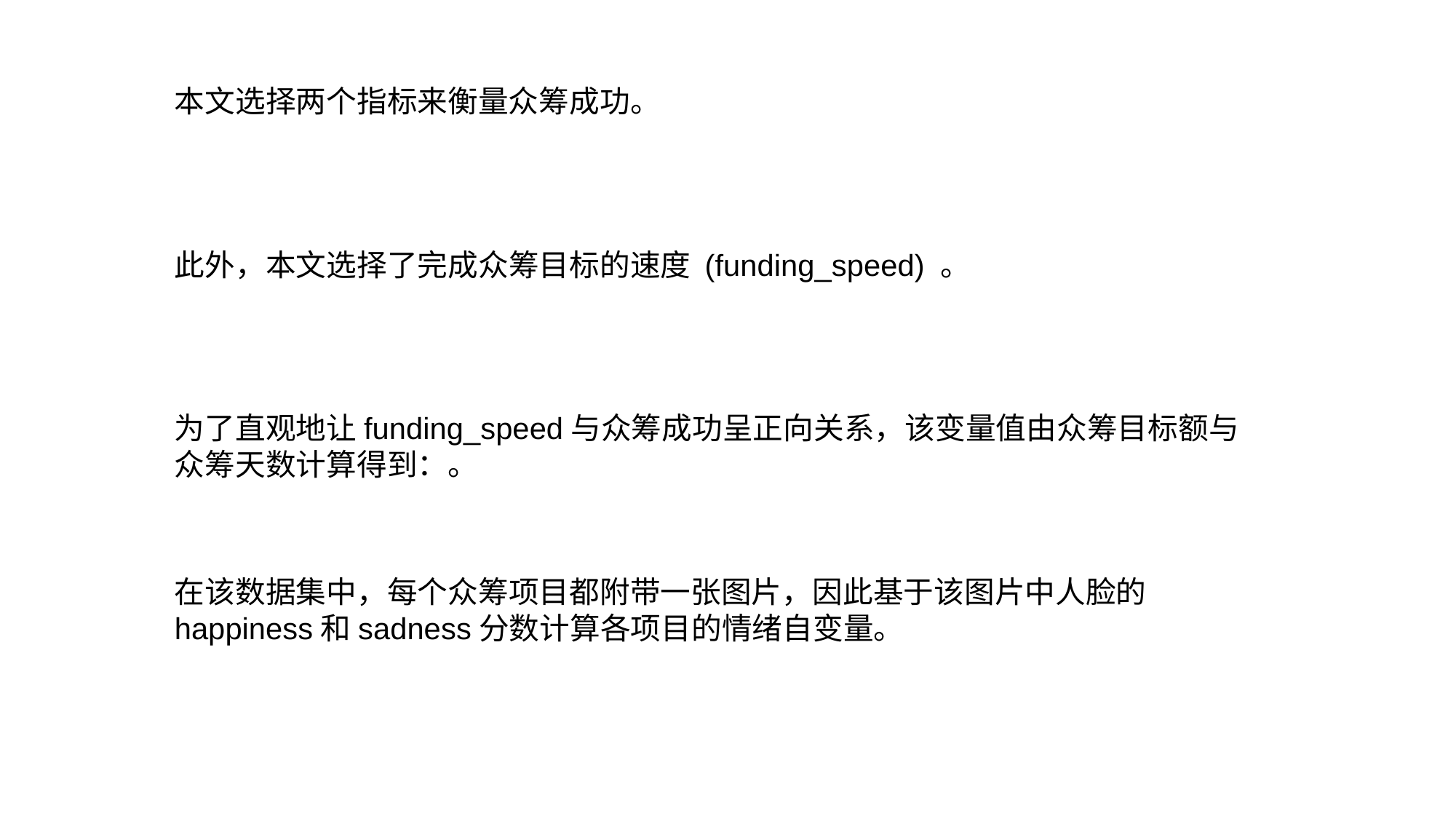

本文选择两个指标来衡量众筹成功。

此外，本文选择了完成众筹目标的速度 (funding_speed) 。
为了直观地让funding_speed与众筹成功呈正向关系，该变量值由众筹目标额与众筹天数计算得到：。
在该数据集中，每个众筹项目都附带一张图片，因此基于该图片中人脸的happiness和sadness分数计算各项目的情绪自变量。